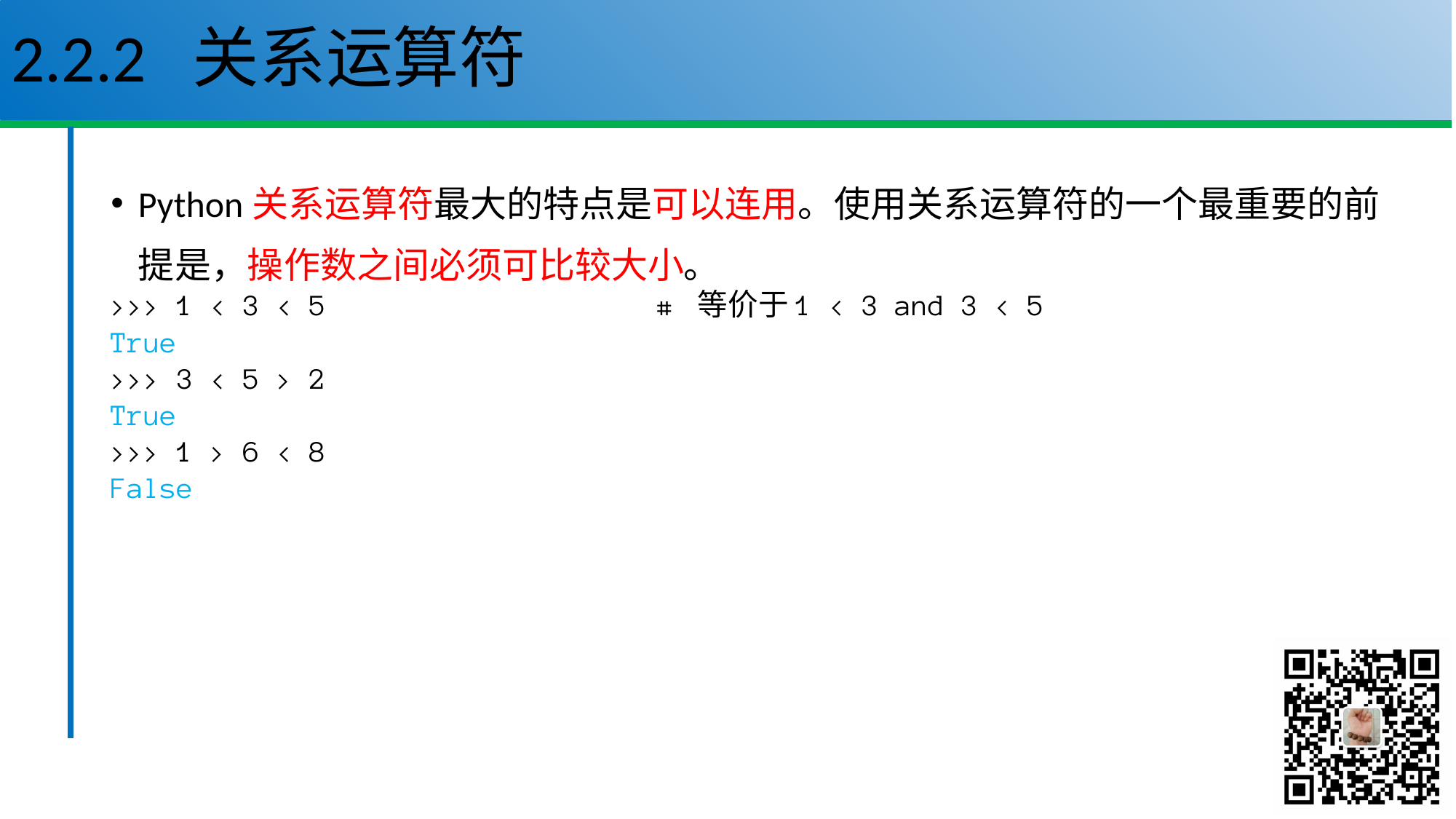

# 2.2.2  关系运算符
Python关系运算符最大的特点是可以连用。使用关系运算符的一个最重要的前提是，操作数之间必须可比较大小。
>>> 1 < 3 < 5                    # 等价于1 < 3 and 3 < 5
True
>>> 3 < 5 > 2
True
>>> 1 > 6 < 8
False

28